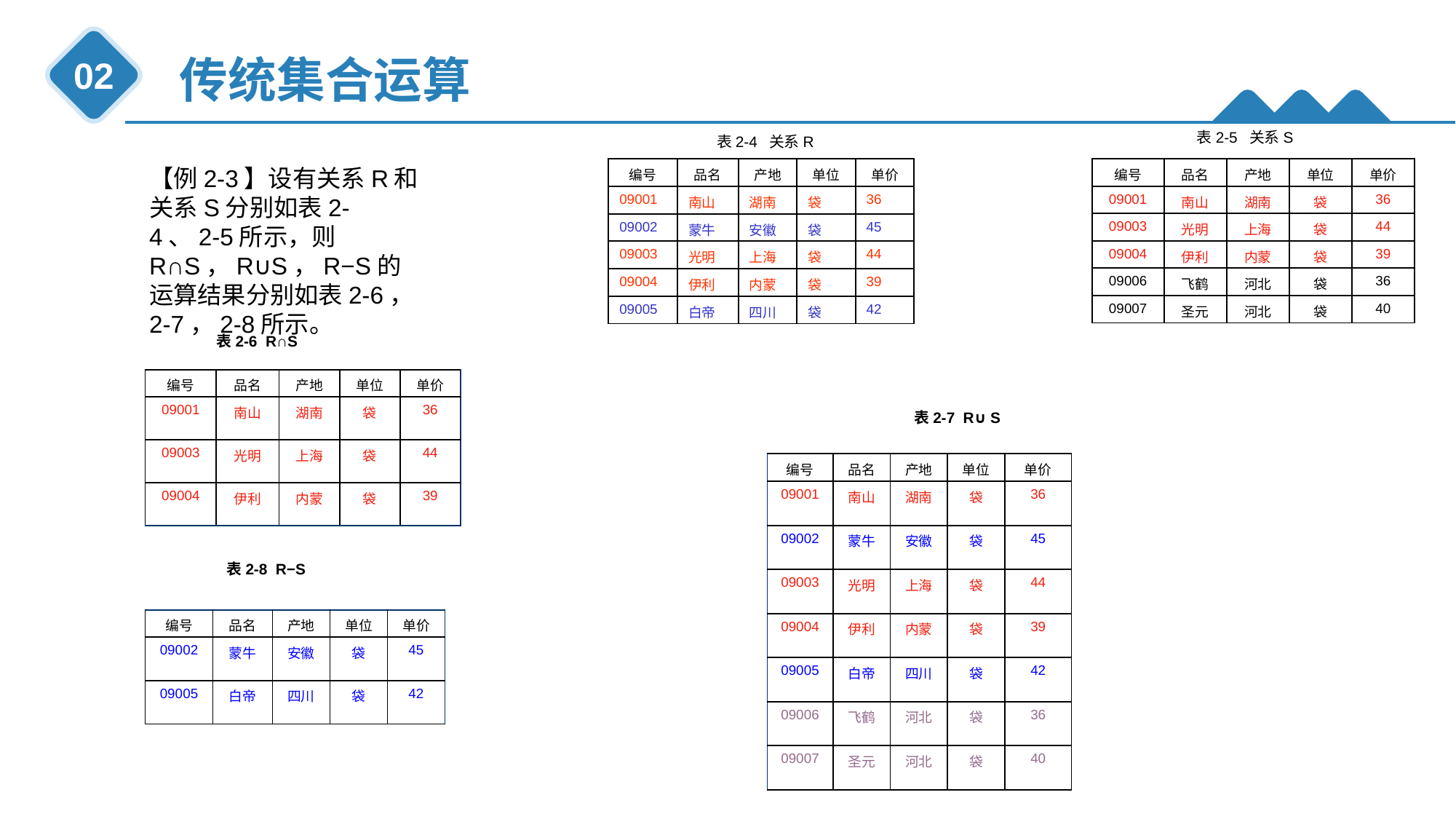

传统集合运算
02

表2-5  关系S
表2-4  关系R
【例2-3】设有关系R和关系S分别如表2-4、2-5所示，则R∩S，R∪S，R−S的运算结果分别如表2-6，2-7，2-8所示。
| 编号 | 品名 | 产地 | 单位 | 单价 |
| --- | --- | --- | --- | --- |
| 09001 | 南山 | 湖南 | 袋 | 36 |
| 09002 | 蒙牛 | 安徽 | 袋 | 45 |
| 09003 | 光明 | 上海 | 袋 | 44 |
| 09004 | 伊利 | 内蒙 | 袋 | 39 |
| 09005 | 白帝 | 四川 | 袋 | 42 |
| 编号 | 品名 | 产地 | 单位 | 单价 |
| --- | --- | --- | --- | --- |
| 09001 | 南山 | 湖南 | 袋 | 36 |
| 09003 | 光明 | 上海 | 袋 | 44 |
| 09004 | 伊利 | 内蒙 | 袋 | 39 |
| 09006 | 飞鹤 | 河北 | 袋 | 36 |
| 09007 | 圣元 | 河北 | 袋 | 40 |
表2-6  R∩S
| 编号 | 品名 | 产地 | 单位 | 单价 |
| --- | --- | --- | --- | --- |
| 09001 | 南山 | 湖南 | 袋 | 36 |
| 09003 | 光明 | 上海 | 袋 | 44 |
| 09004 | 伊利 | 内蒙 | 袋 | 39 |
表2-7  R∪ S
| 编号 | 品名 | 产地 | 单位 | 单价 |
| --- | --- | --- | --- | --- |
| 09001 | 南山 | 湖南 | 袋 | 36 |
| 09002 | 蒙牛 | 安徽 | 袋 | 45 |
| 09003 | 光明 | 上海 | 袋 | 44 |
| 09004 | 伊利 | 内蒙 | 袋 | 39 |
| 09005 | 白帝 | 四川 | 袋 | 42 |
| 09006 | 飞鹤 | 河北 | 袋 | 36 |
| 09007 | 圣元 | 河北 | 袋 | 40 |
表2-8  R−S
| 编号 | 品名 | 产地 | 单位 | 单价 |
| --- | --- | --- | --- | --- |
| 09002 | 蒙牛 | 安徽 | 袋 | 45 |
| 09005 | 白帝 | 四川 | 袋 | 42 |